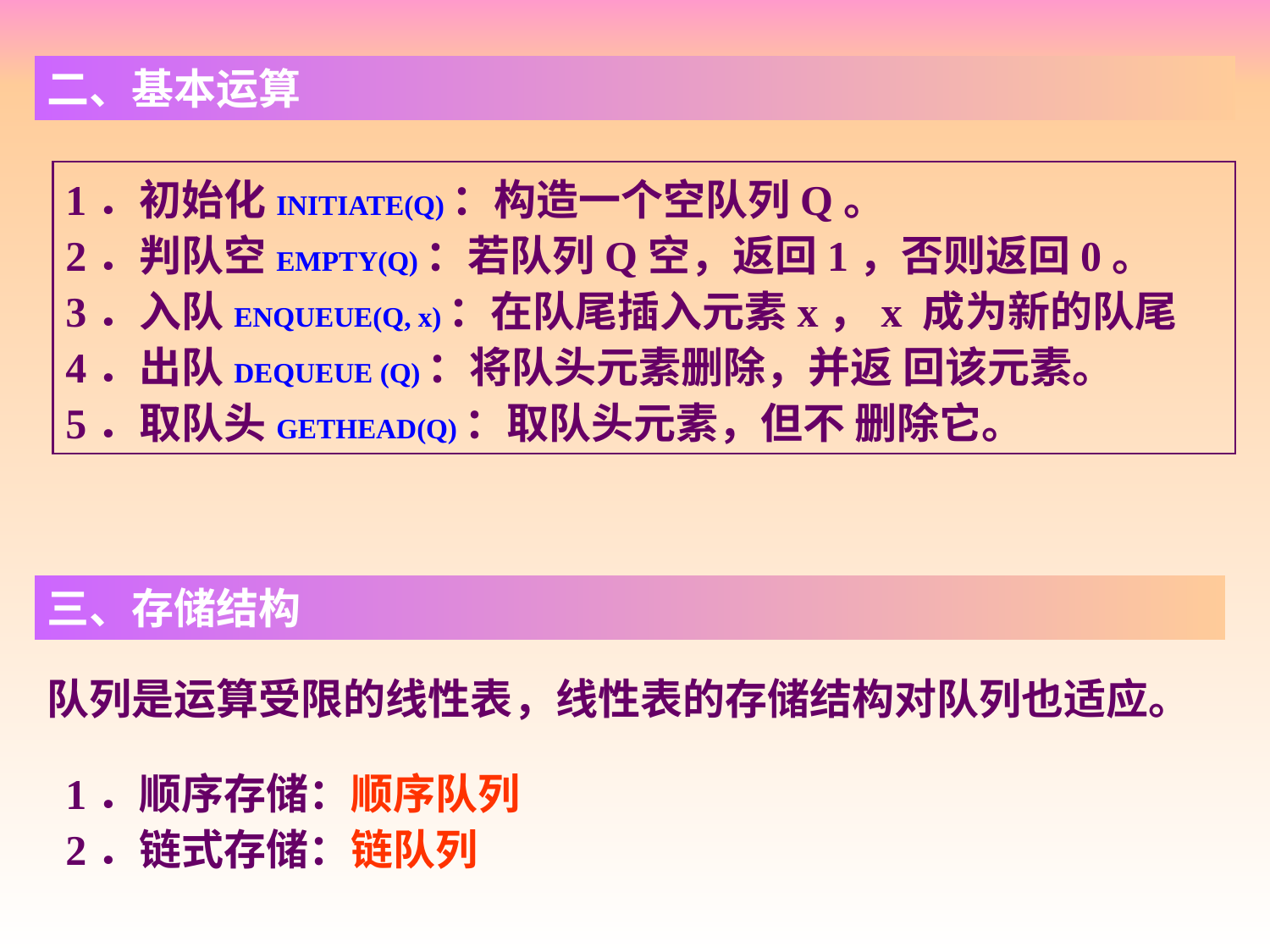

二、基本运算
1．初始化INITIATE(Q)：构造一个空队列Q。
2．判队空EMPTY(Q)：若队列Q空，返回1，否则返回0。
3．入队ENQUEUE(Q, x)：在队尾插入元素x，x 成为新的队尾
4．出队DEQUEUE (Q)：将队头元素删除，并返 回该元素。
5．取队头GETHEAD(Q)：取队头元素，但不 删除它。
三、存储结构
队列是运算受限的线性表，线性表的存储结构对队列也适应。
1．顺序存储：顺序队列
2．链式存储：链队列